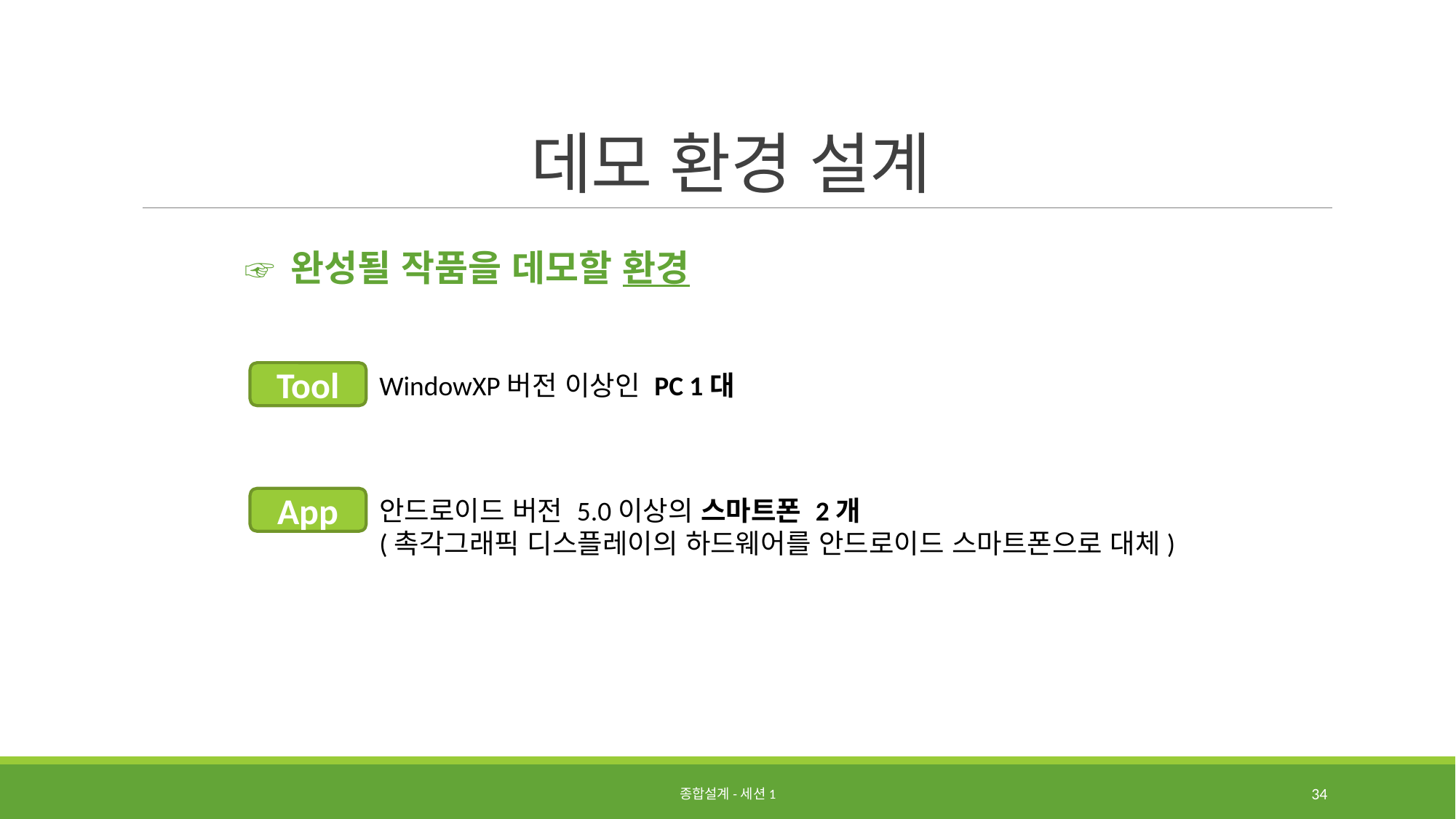

# 데모 환경 설계
☞ 완성될 작품을 데모할 환경
Tool
WindowXP버전 이상인 PC 1대
App
안드로이드 버전 5.0이상의 스마트폰 2개
(촉각그래픽 디스플레이의 하드웨어를 안드로이드 스마트폰으로 대체)
종합설계-세션1
34